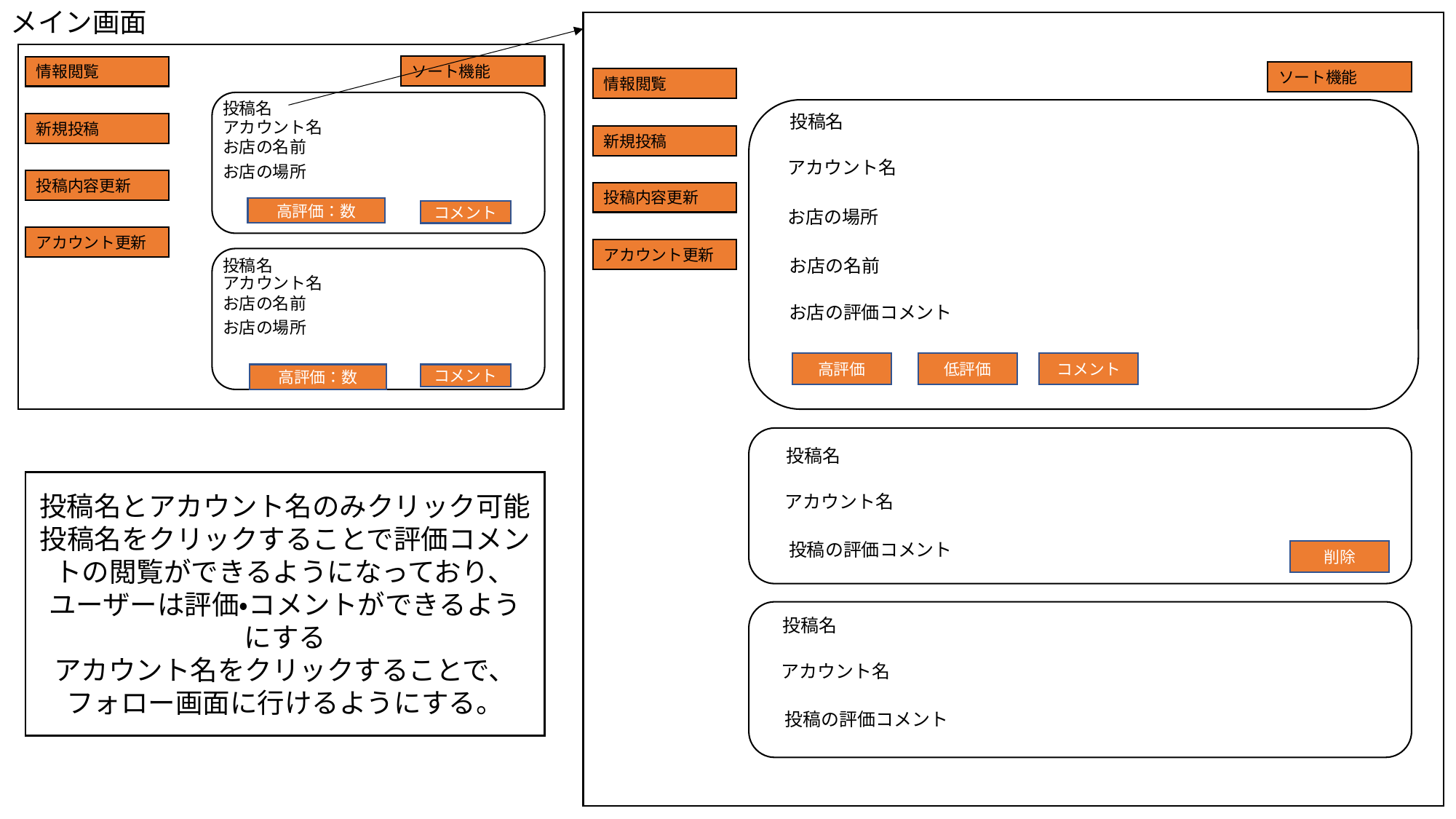

メイン画面

ソート機能
情報閲覧
ソート機能
情報閲覧
投稿名

投稿名
アカウント名
新規投稿
新規投稿
お店の名前
アカウント名
お店の場所
投稿内容更新
投稿内容更新
高評価：数
お店の場所
コメント
アカウント更新
アカウント更新

お店の名前
投稿名
アカウント名
お店の名前
お店の評価コメント
お店の場所
高評価
低評価
コメント
コメント
高評価：数

投稿名
投稿名とアカウント名のみクリック可能
投稿名をクリックすることで評価コメントの閲覧ができるようになっており、ユーザーは評価・コメントができるようにする
アカウント名をクリックすることで、フォロー画面に行けるようにする。
アカウント名
投稿の評価コメント
削除

投稿名
アカウント名
投稿の評価コメント